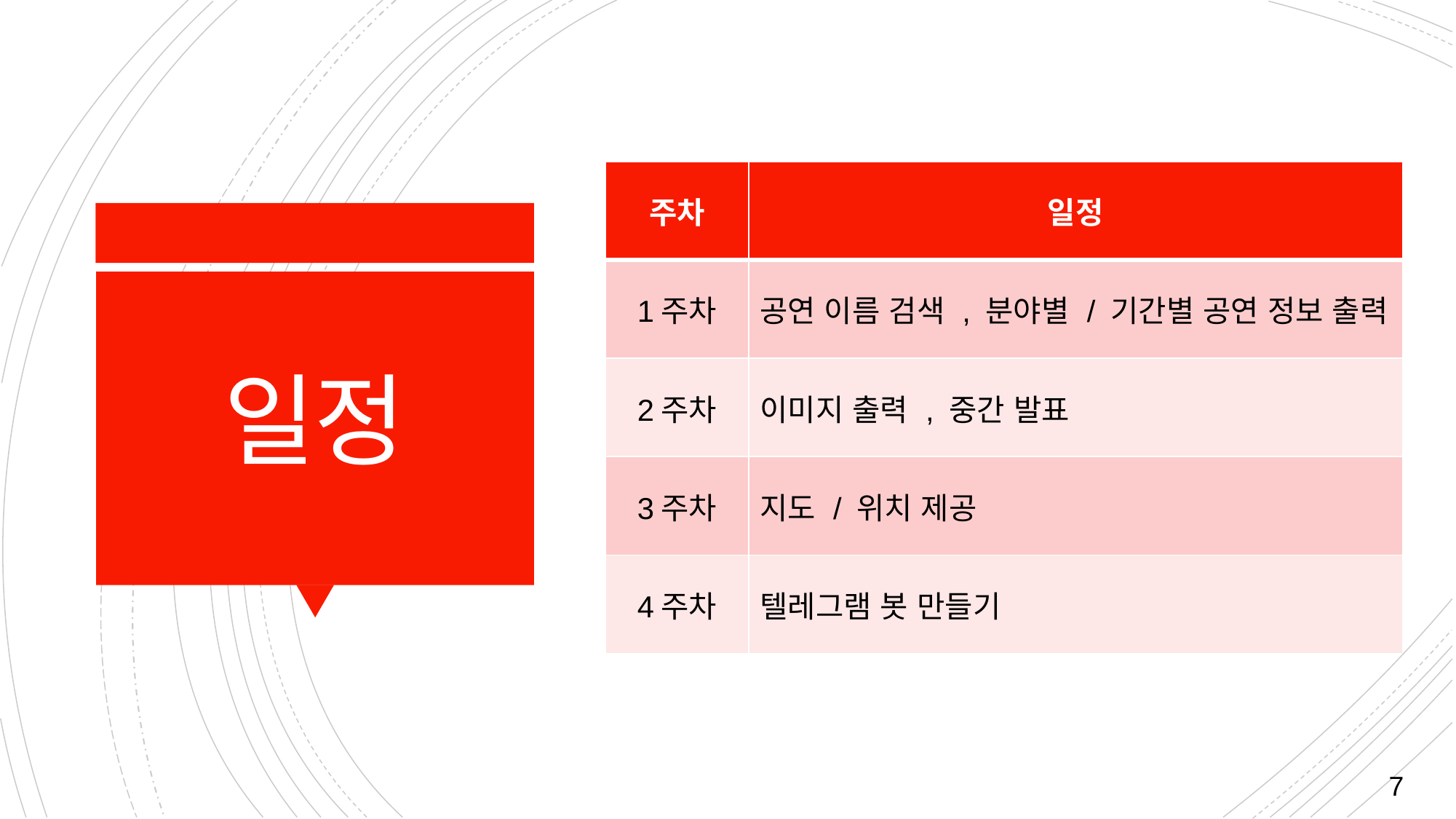

| 주차 | 일정 |
| --- | --- |
| 1주차 | 공연 이름 검색 , 분야별 / 기간별 공연 정보 출력 |
| 2주차 | 이미지 출력 , 중간 발표 |
| 3주차 | 지도 / 위치 제공 |
| 4주차 | 텔레그램 봇 만들기 |
# 일정
7